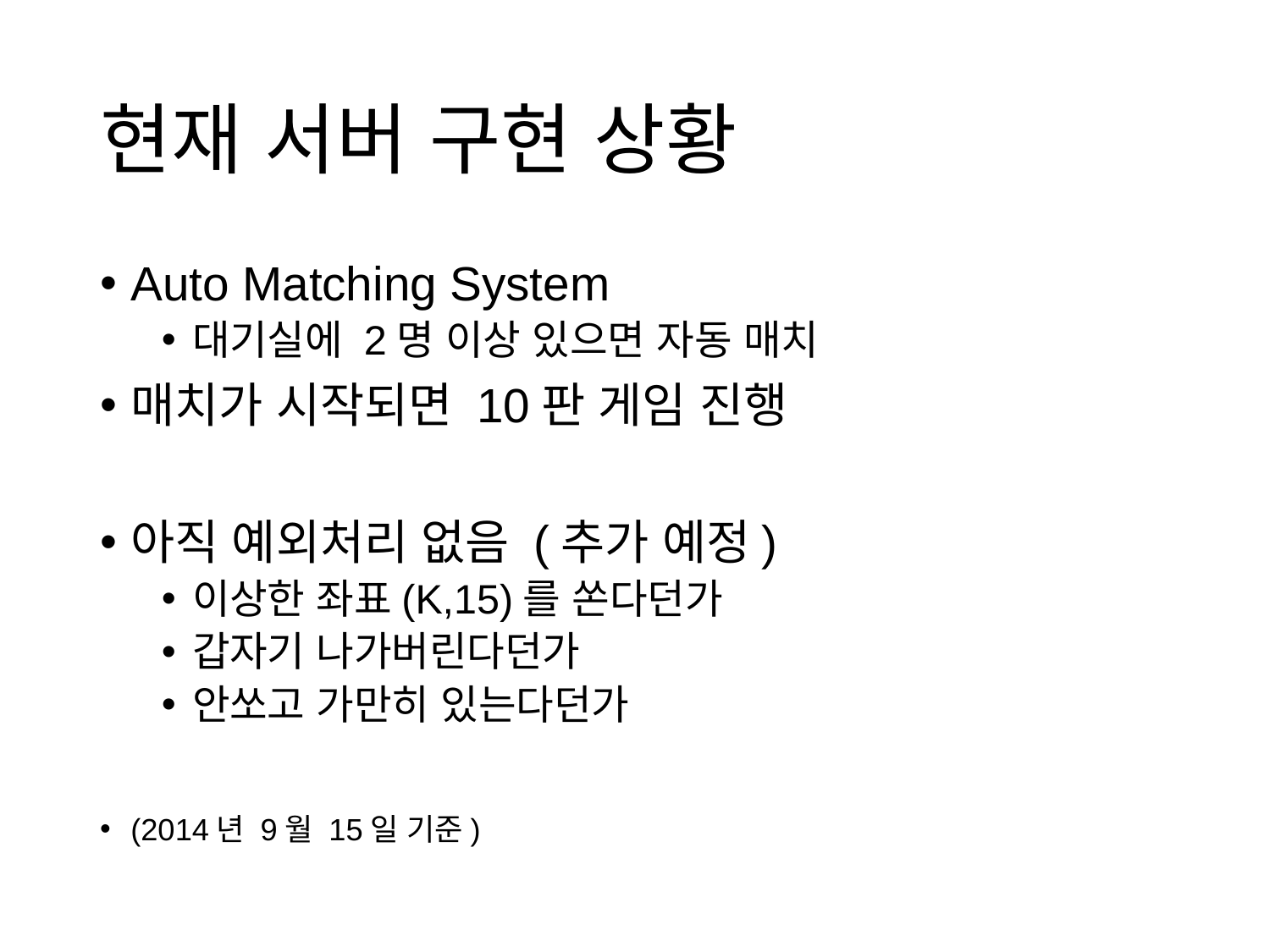

# 현재 서버 구현 상황
Auto Matching System
대기실에 2명 이상 있으면 자동 매치
매치가 시작되면 10판 게임 진행

아직 예외처리 없음 (추가 예정)
이상한 좌표(K,15)를 쏜다던가
갑자기 나가버린다던가
안쏘고 가만히 있는다던가

(2014년 9월 15일 기준)